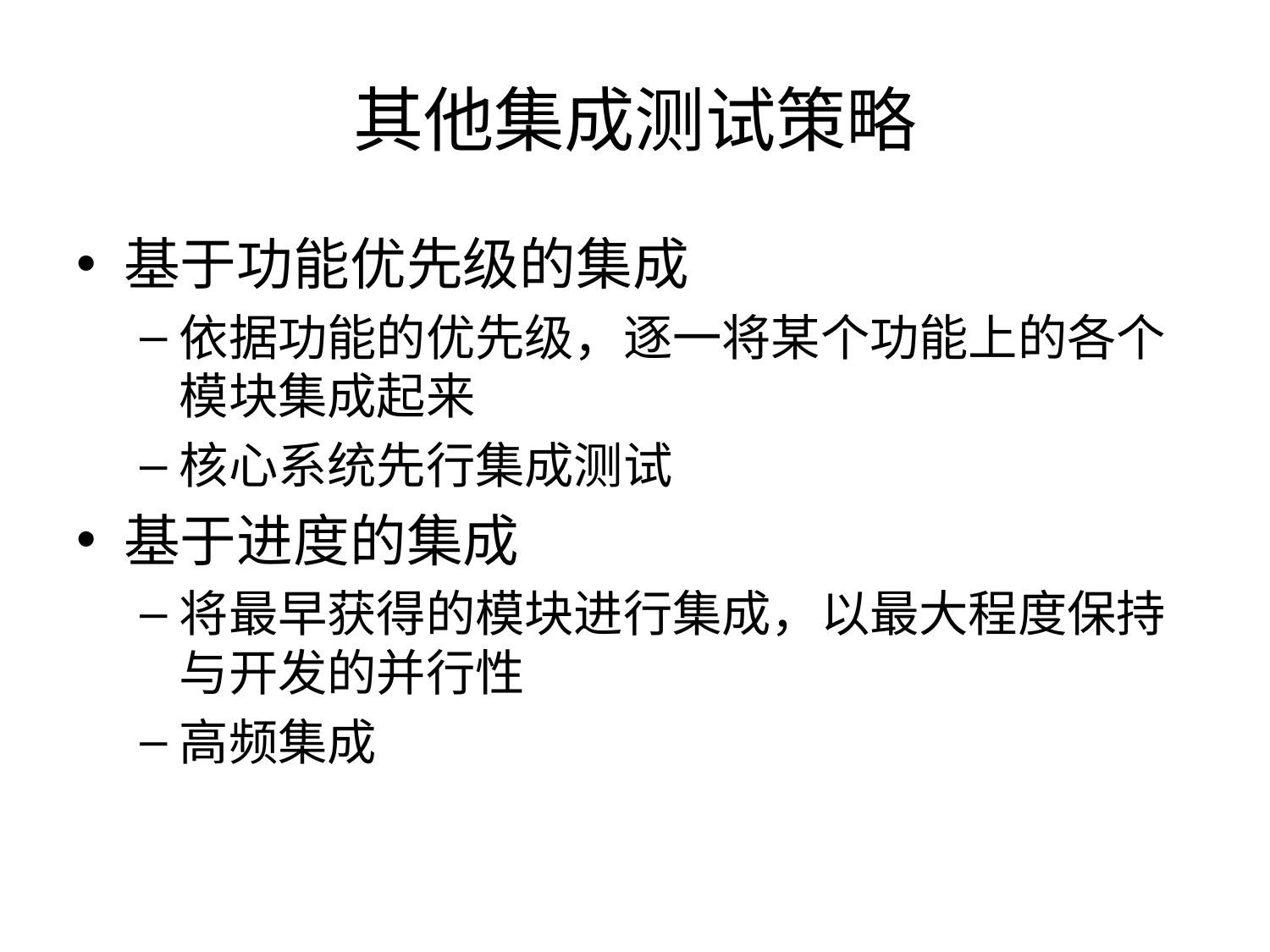

# 其他集成测试策略
基于功能优先级的集成
依据功能的优先级，逐一将某个功能上的各个模块集成起来
核心系统先行集成测试
基于进度的集成
将最早获得的模块进行集成，以最大程度保持与开发的并行性
高频集成
55